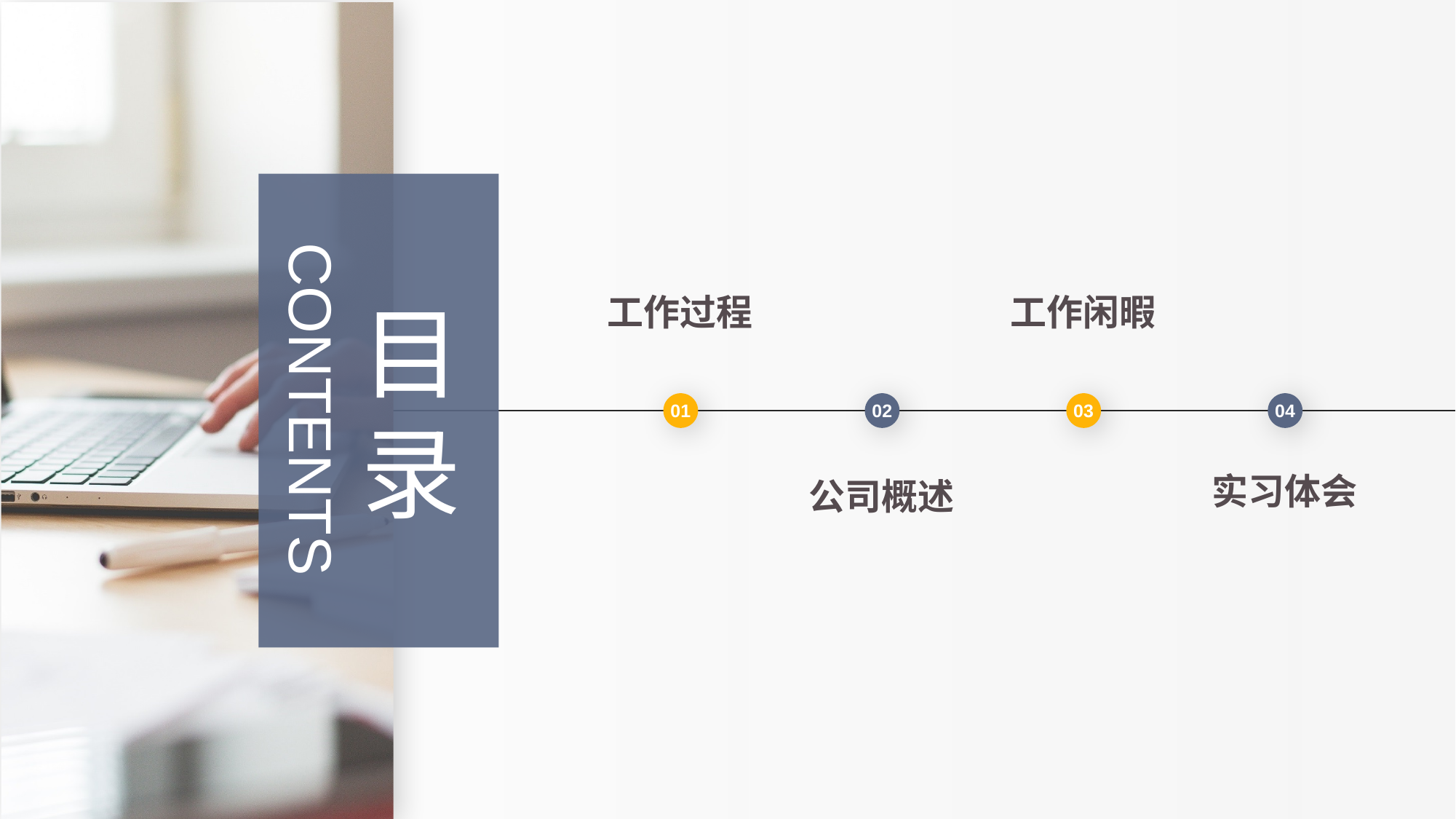

工作过程
01
工作闲暇
03
目
录
contents
02
公司概述
04
实习体会